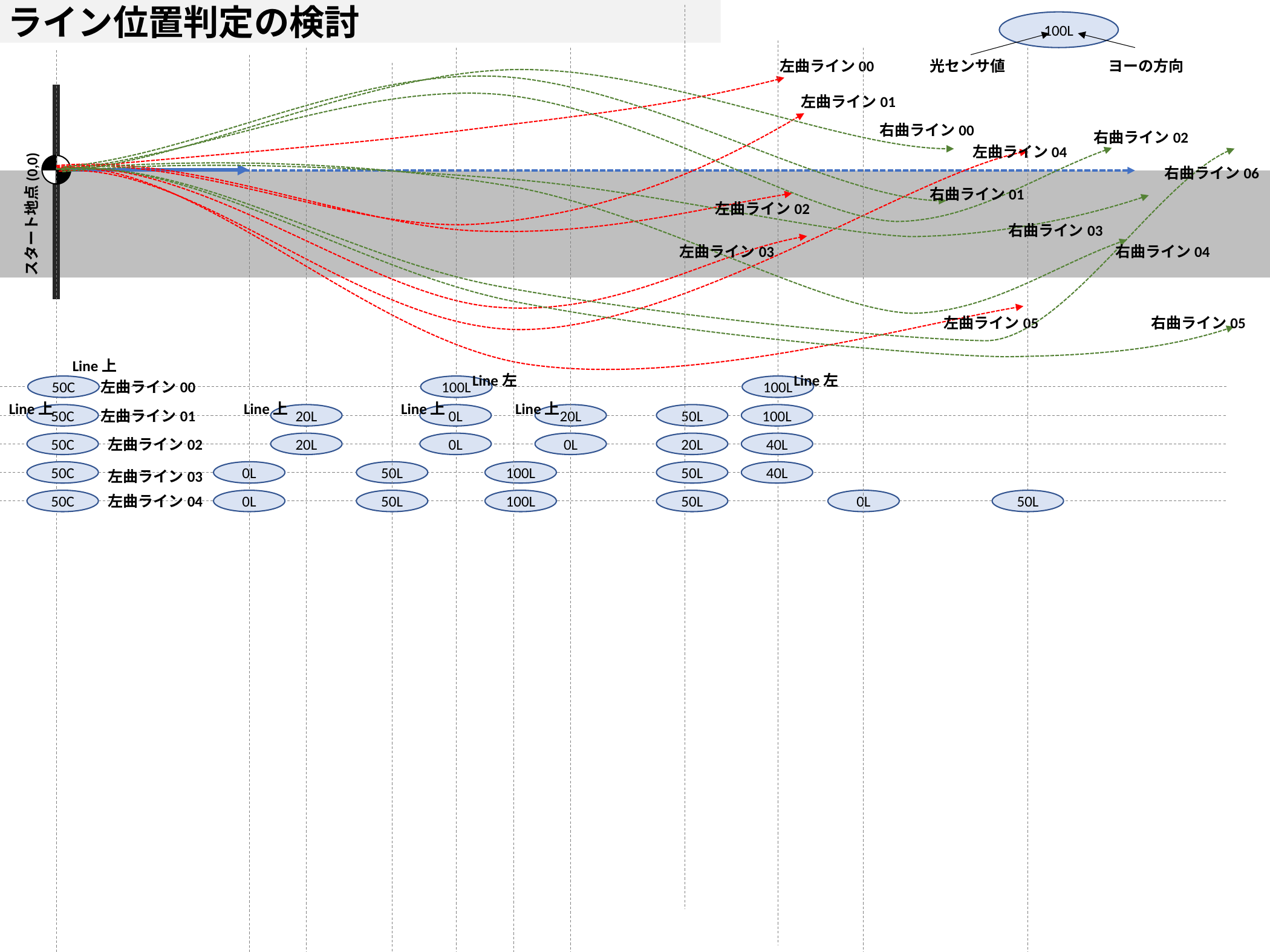

ライン位置判定の検討
100L
左曲ライン00
光センサ値
ヨーの方向

左曲ライン01

右曲ライン00

右曲ライン02
左曲ライン04

右曲ライン06

右曲ライン01
スタート地点(0,0)
左曲ライン02
右曲ライン03
左曲ライン03
右曲ライン04
左曲ライン05
右曲ライン05
Line上
Line左
Line左
左曲ライン00
50C
100L
100L
Line上
Line上
Line上
Line上
左曲ライン01
50C
20L
0L
20L
50L
100L
左曲ライン02
50C
20L
0L
0L
20L
40L
左曲ライン03
50C
0L
50L
100L
50L
40L
左曲ライン04
50C
0L
50L
100L
50L
0L
50L